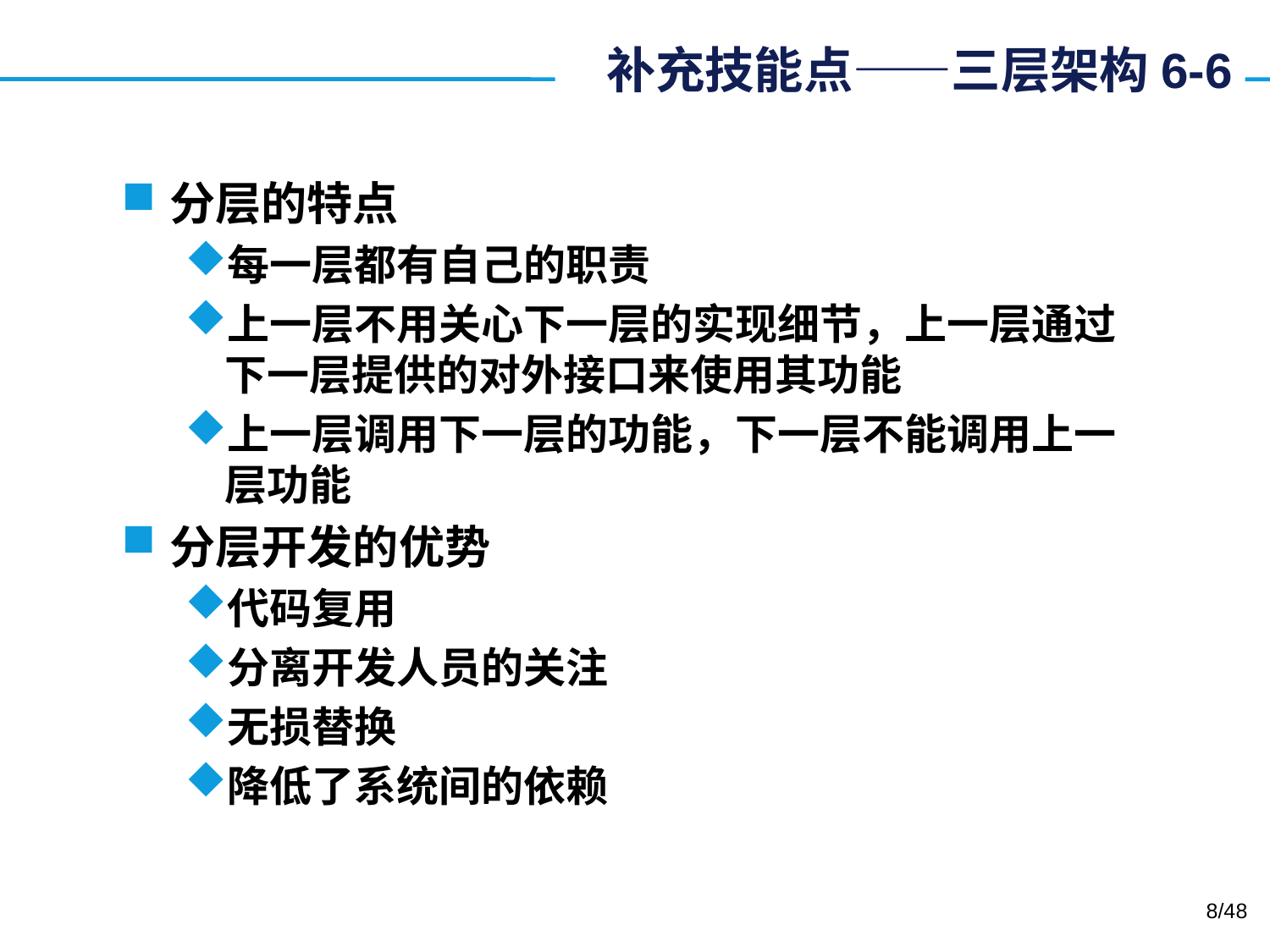

# 补充技能点——三层架构6-6
分层的特点
每一层都有自己的职责
上一层不用关心下一层的实现细节，上一层通过下一层提供的对外接口来使用其功能
上一层调用下一层的功能，下一层不能调用上一层功能
分层开发的优势
代码复用
分离开发人员的关注
无损替换
降低了系统间的依赖
8/48